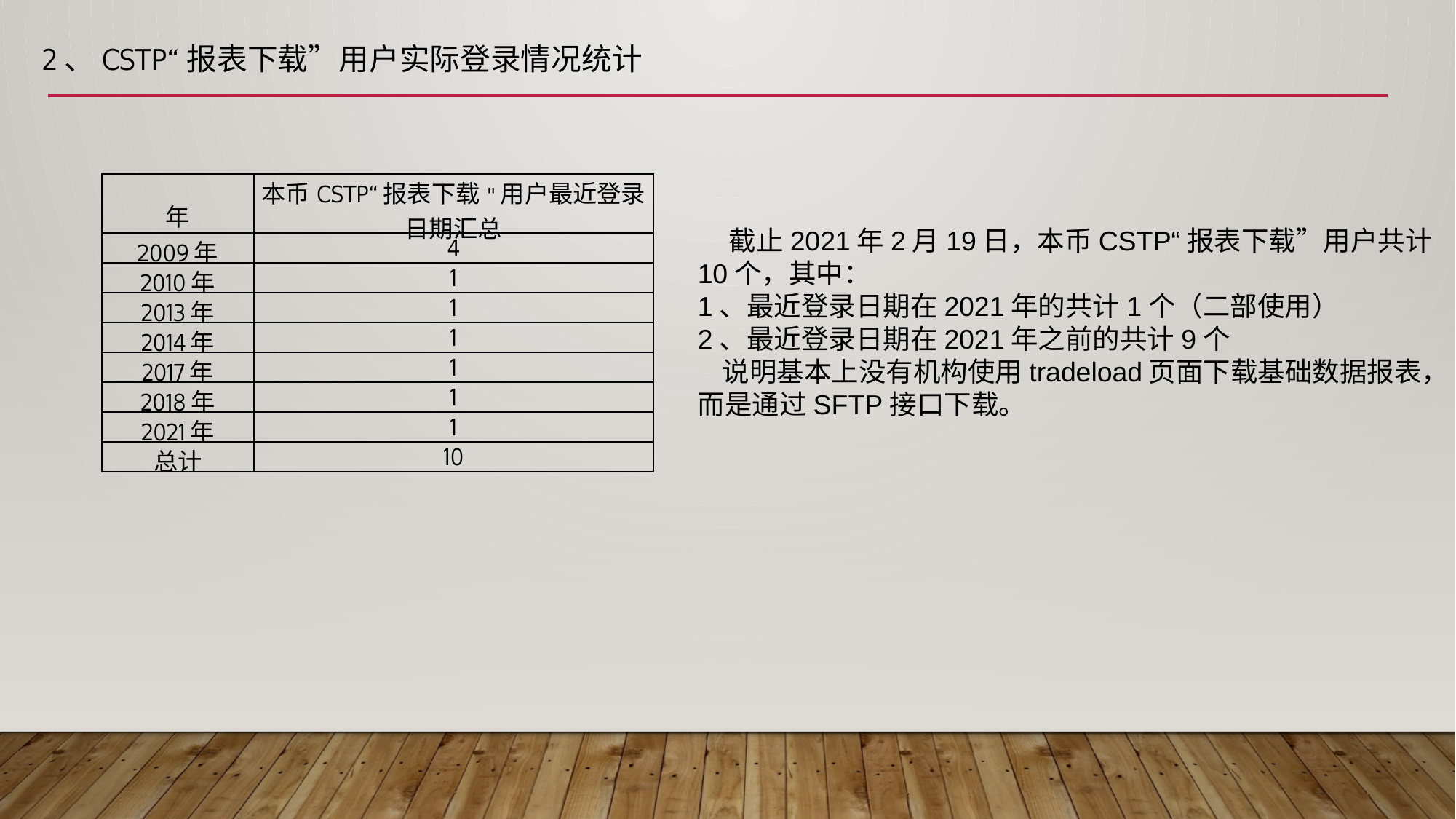

2、CSTP“报表下载”用户实际登录情况统计
| 年 | 本币CSTP“报表下载"用户最近登录日期汇总 |
| --- | --- |
| 2009年 | 4 |
| 2010年 | 1 |
| 2013年 | 1 |
| 2014年 | 1 |
| 2017年 | 1 |
| 2018年 | 1 |
| 2021年 | 1 |
| 总计 | 10 |
    截止2021年2月19日，本币CSTP“报表下载”用户共计
10个，其中：
1、最近登录日期在2021年的共计1个（二部使用）
2、最近登录日期在2021年之前的共计9个
    说明基本上没有机构使用tradeload页面下载基础数据报表，
而是通过SFTP接口下载。